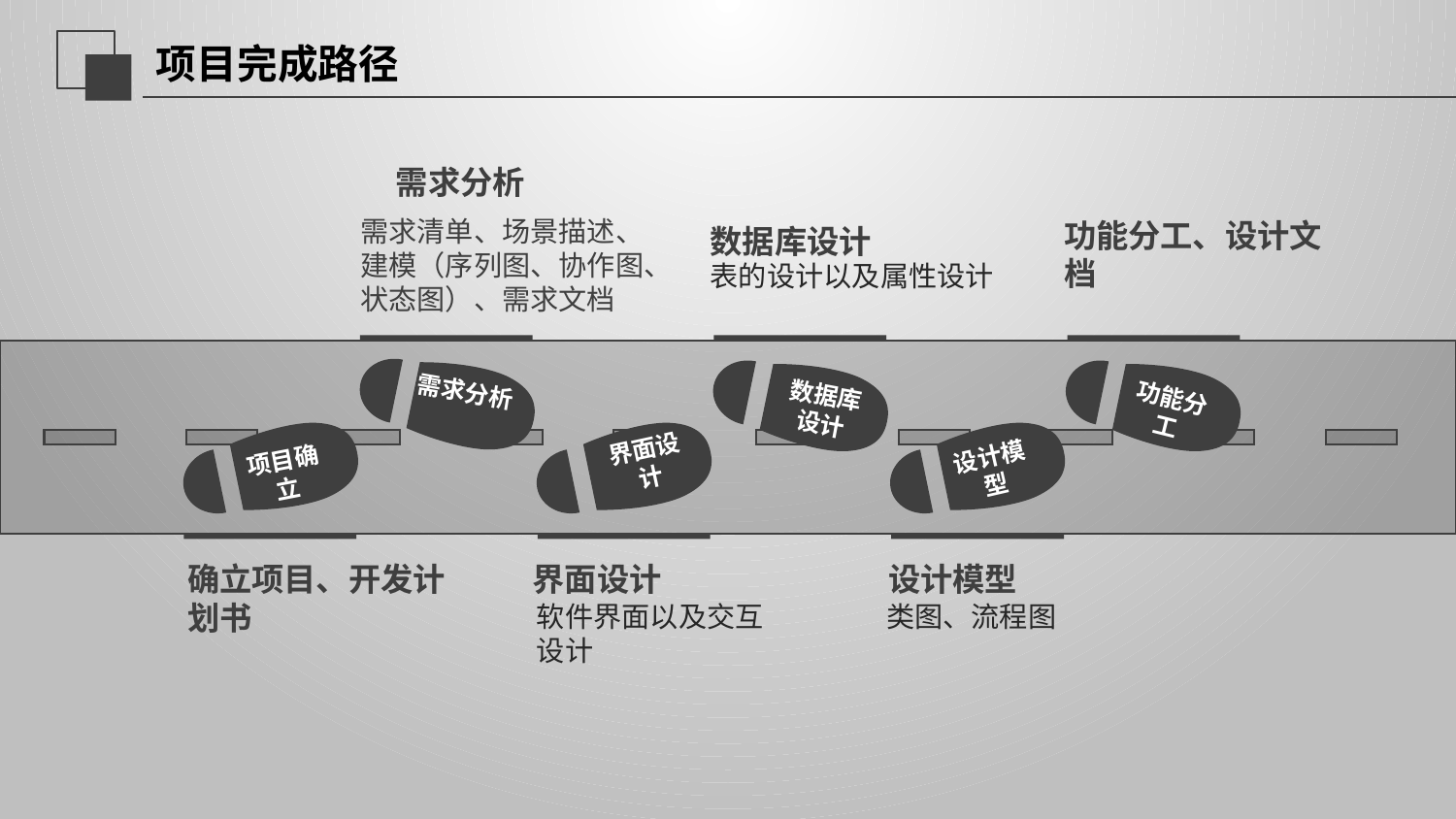

延迟符
# 项目完成路径
需求分析
需求清单、场景描述、建模（序列图、协作图、状态图）、需求文档
功能分工、设计文档
数据库设计
表的设计以及属性设计

需求分析
数据库设计
功能分工

界面设计
设计模型
项目确立

界面设计
确立项目、开发计划书
设计模型
类图、流程图
软件界面以及交互设计